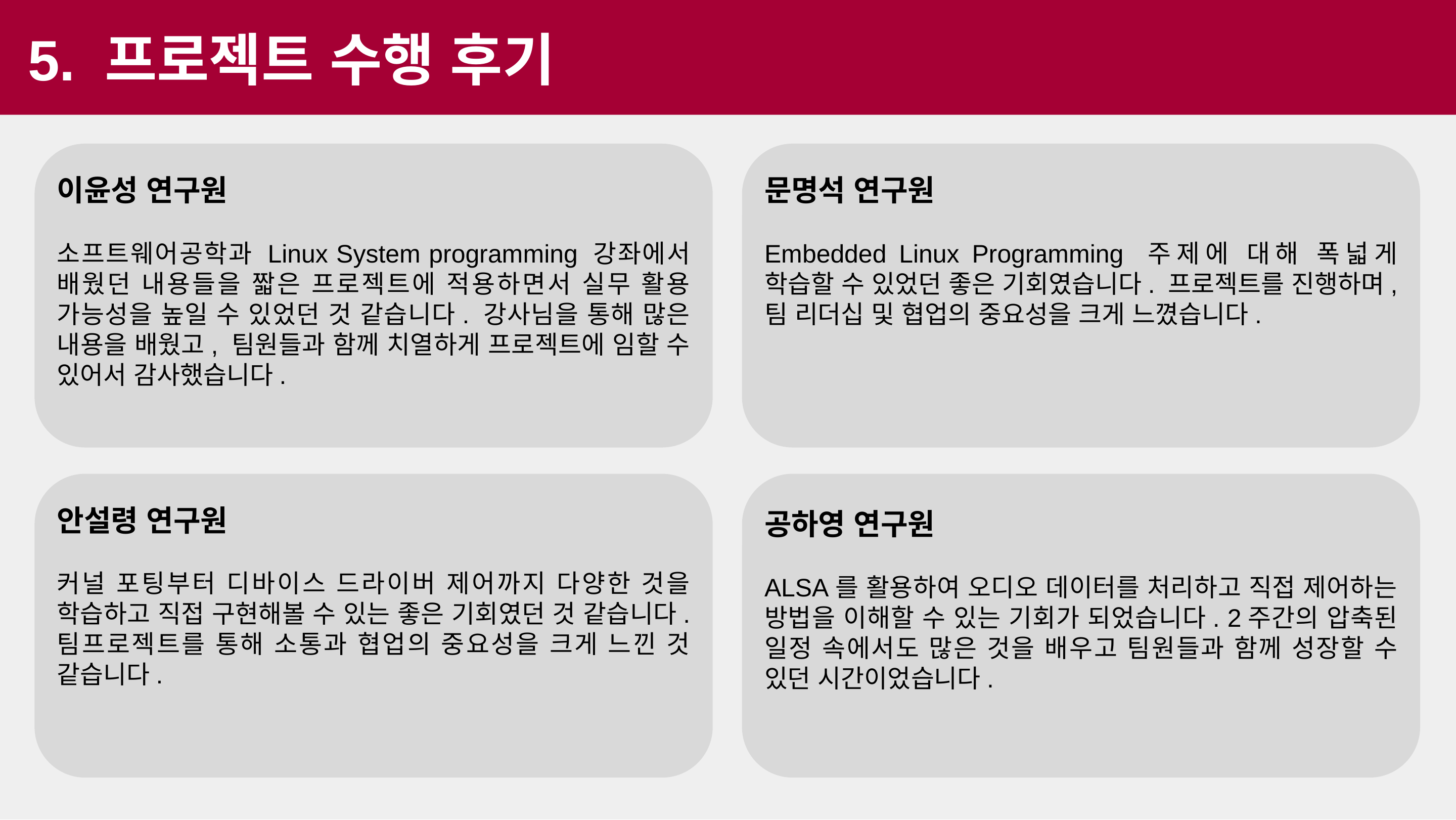

5. 프로젝트 수행 후기
이윤성 연구원
소프트웨어공학과 Linux System programming 강좌에서 배웠던 내용들을 짧은 프로젝트에 적용하면서 실무 활용 가능성을 높일 수 있었던 것 같습니다. 강사님을 통해 많은 내용을 배웠고, 팀원들과 함께 치열하게 프로젝트에 임할 수 있어서 감사했습니다.

문명석 연구원
Embedded Linux Programming 주제에 대해 폭넓게 학습할 수 있었던 좋은 기회였습니다. 프로젝트를 진행하며, 팀 리더십 및 협업의 중요성을 크게 느꼈습니다.

안설령 연구원
커널 포팅부터 디바이스 드라이버 제어까지 다양한 것을 학습하고 직접 구현해볼 수 있는 좋은 기회였던 것 같습니다. 팀프로젝트를 통해 소통과 협업의 중요성을 크게 느낀 것 같습니다.

공하영 연구원
ALSA를 활용하여 오디오 데이터를 처리하고 직접 제어하는 방법을 이해할 수 있는 기회가 되었습니다. 2주간의 압축된 일정 속에서도 많은 것을 배우고 팀원들과 함께 성장할 수 있던 시간이었습니다.